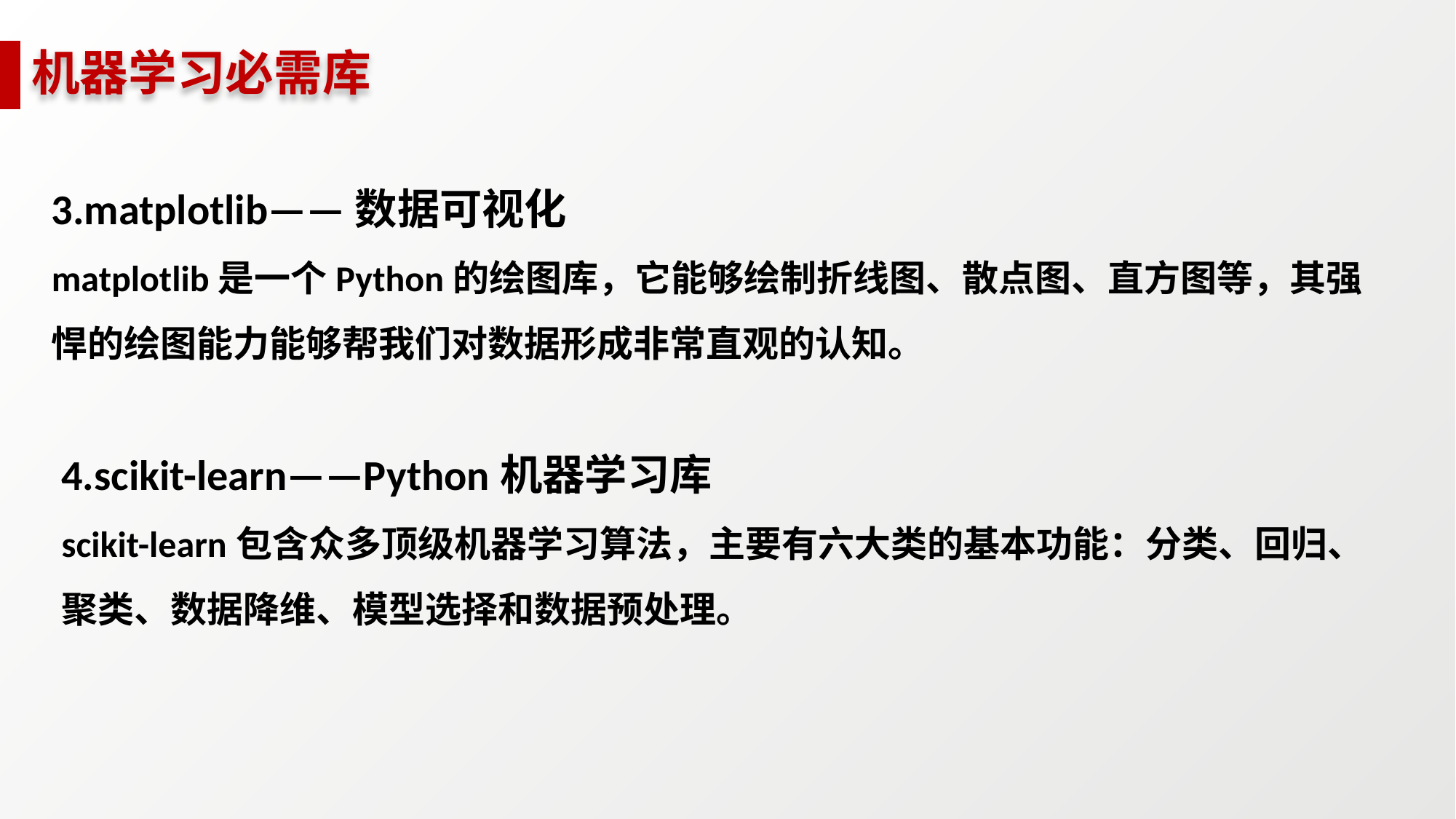

# 机器学习必需库
3.matplotlib——数据可视化
matplotlib是一个Python的绘图库，它能够绘制折线图、散点图、直方图等，其强悍的绘图能力能够帮我们对数据形成非常直观的认知。
4.scikit-learn——Python机器学习库
scikit-learn包含众多顶级机器学习算法，主要有六大类的基本功能：分类、回归、聚类、数据降维、模型选择和数据预处理。